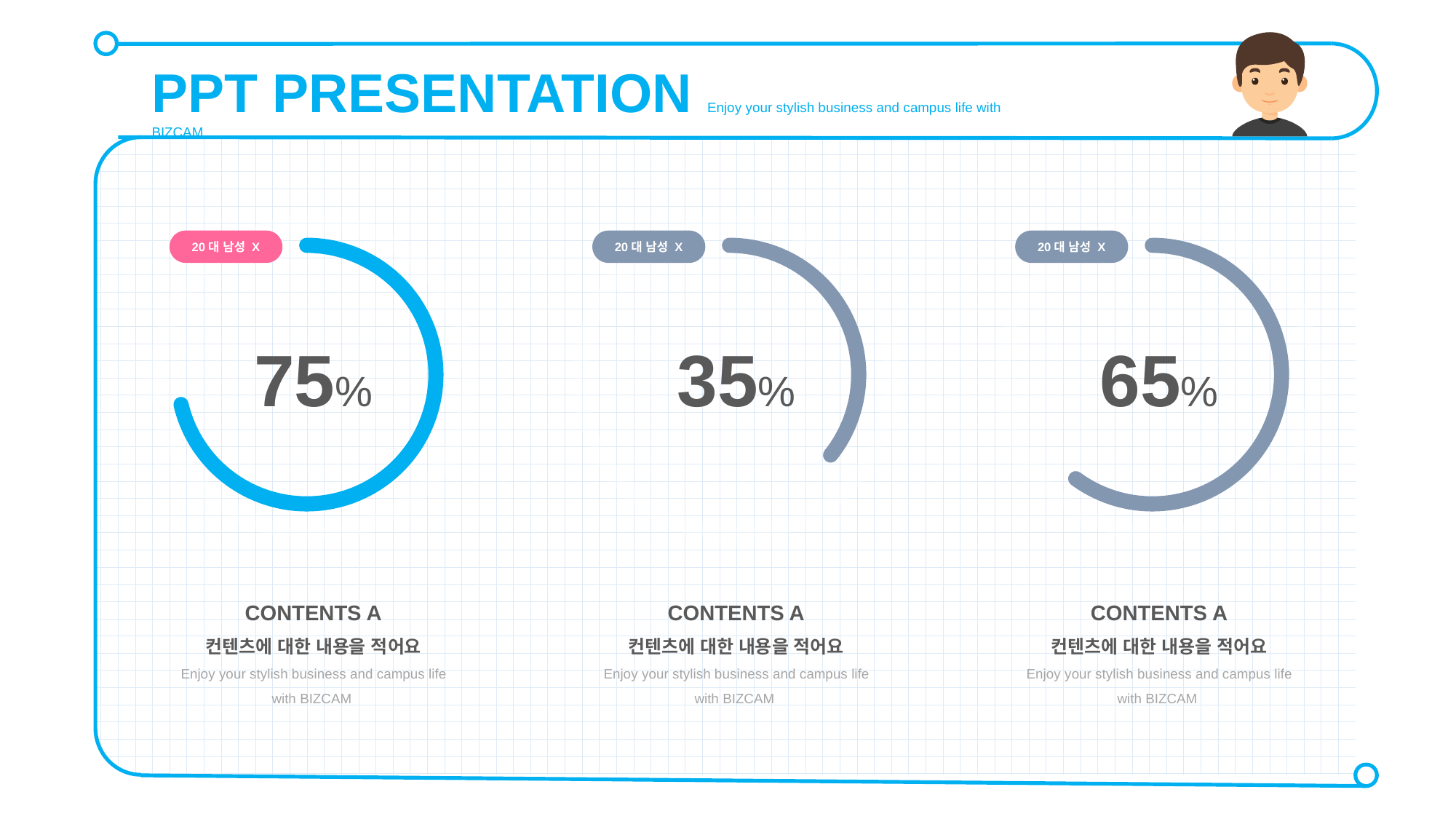

PPT PRESENTATION Enjoy your stylish business and campus life with BIZCAM

20대 남성 X
20대 남성 X
20대 남성 X

75%
35%
65%
CONTENTS A
컨텐츠에 대한 내용을 적어요
Enjoy your stylish business and campus life with BIZCAM
CONTENTS A
컨텐츠에 대한 내용을 적어요
Enjoy your stylish business and campus life with BIZCAM
CONTENTS A
컨텐츠에 대한 내용을 적어요
Enjoy your stylish business and campus life with BIZCAM